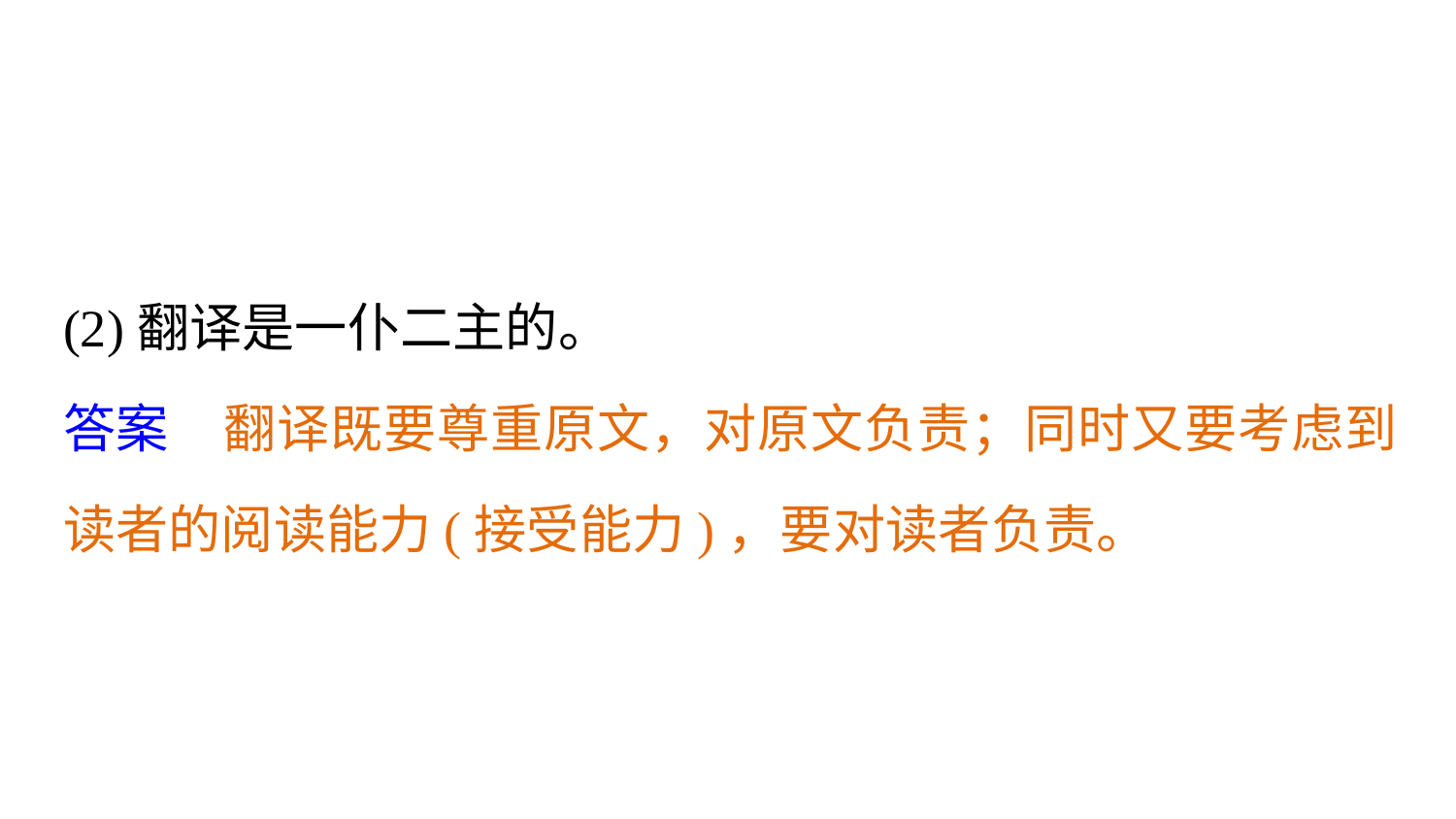

(2)翻译是一仆二主的。
答案　翻译既要尊重原文，对原文负责；同时又要考虑到读者的阅读能力(接受能力)，要对读者负责。